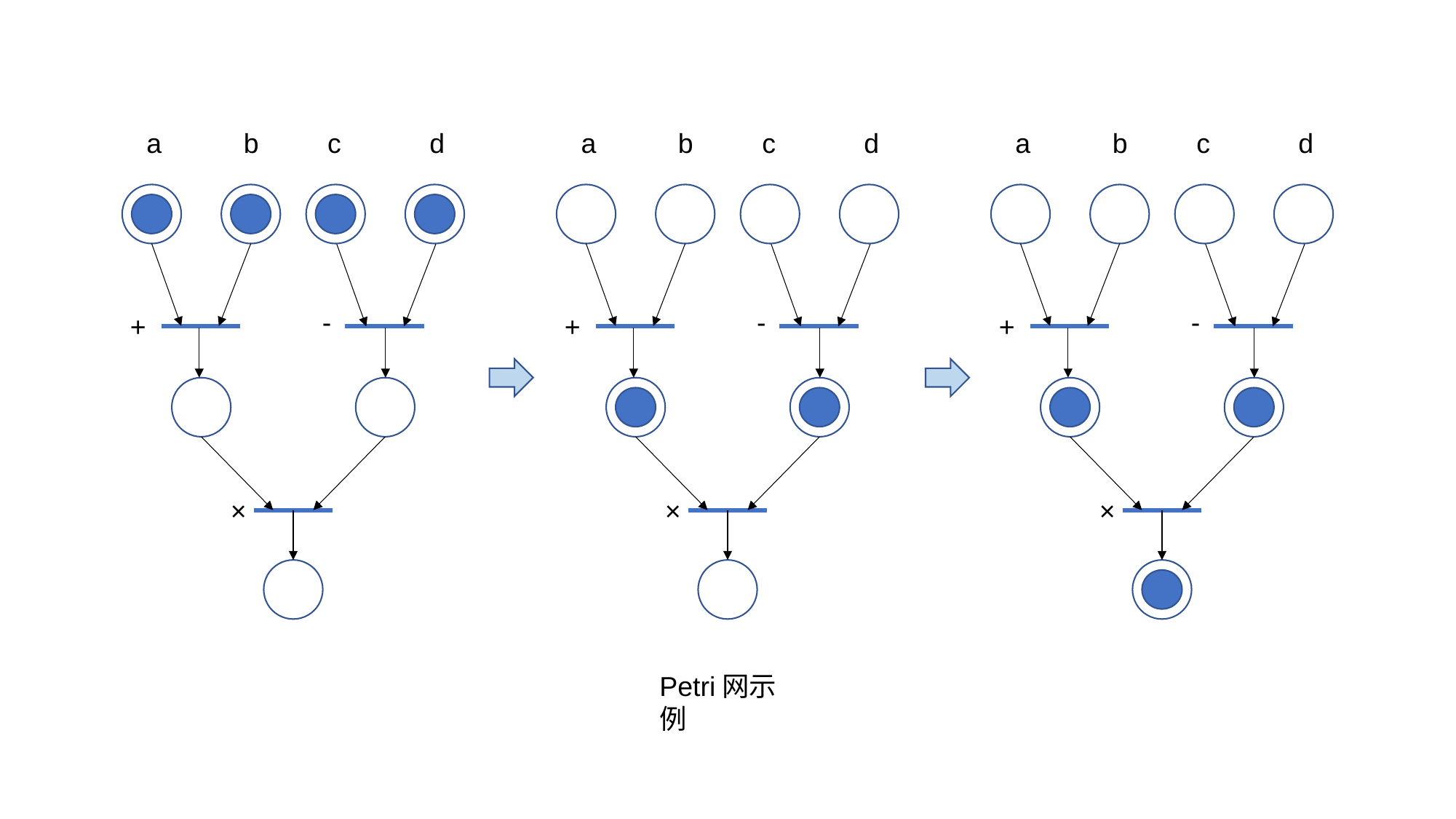

a
b
c
d
a
b
c
d
a
b
c
d

-
-
-
+
+
+

×
×
×

Petri网示例